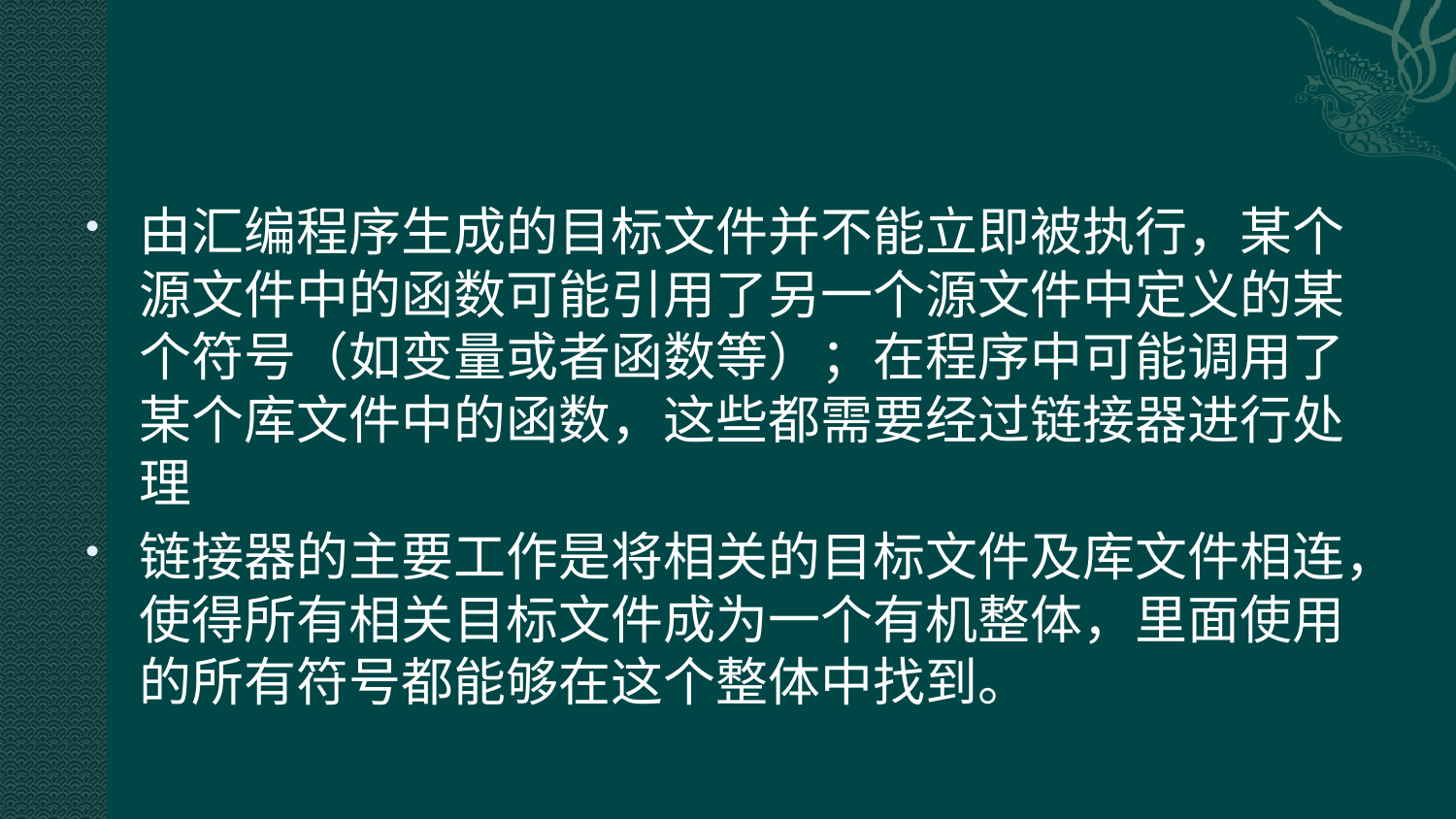

#
由汇编程序生成的目标文件并不能立即被执行，某个源文件中的函数可能引用了另一个源文件中定义的某个符号（如变量或者函数等）；在程序中可能调用了某个库文件中的函数，这些都需要经过链接器进行处理
链接器的主要工作是将相关的目标文件及库文件相连，使得所有相关目标文件成为一个有机整体，里面使用的所有符号都能够在这个整体中找到。